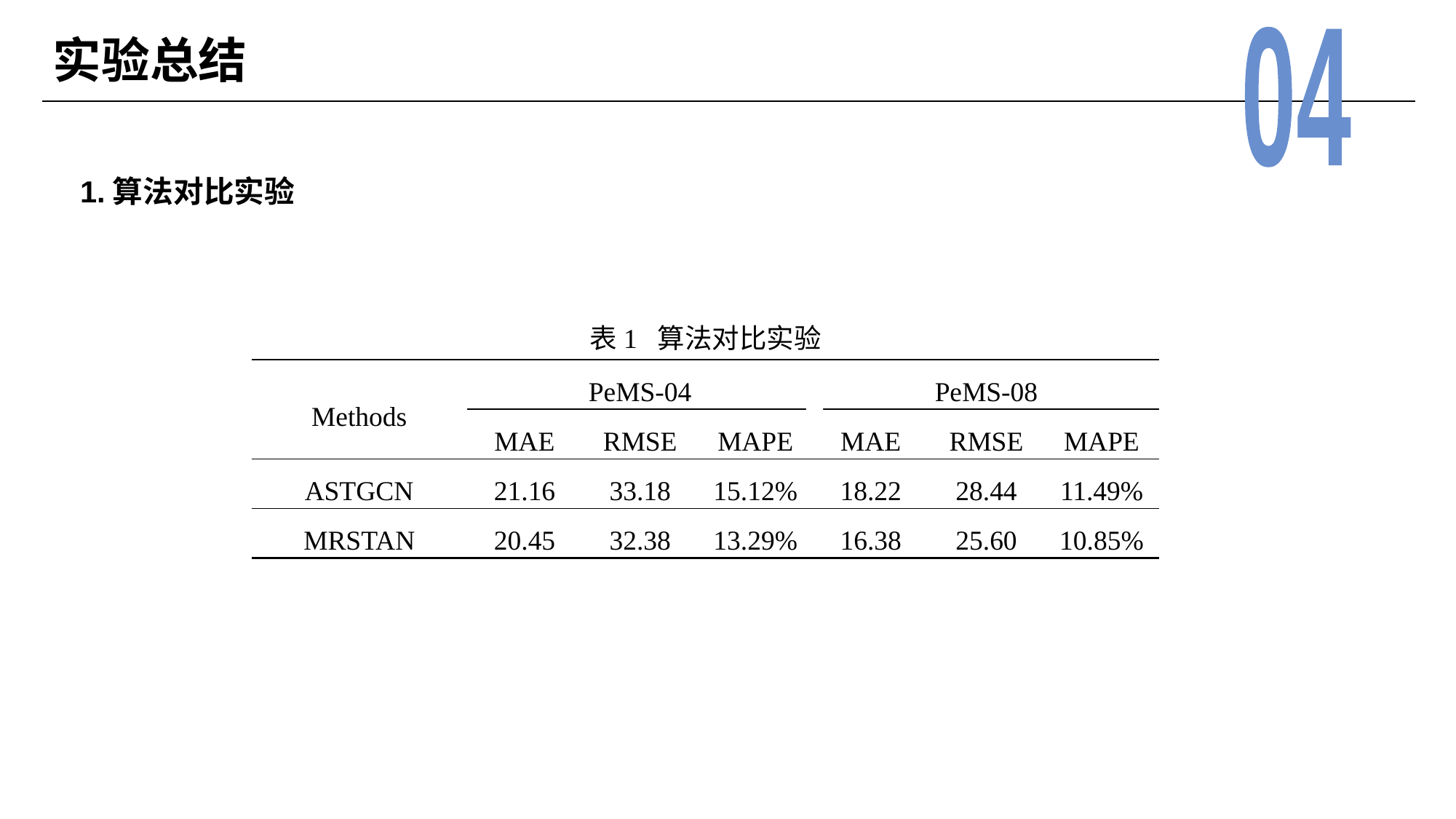

# 实验总结
04
1.算法对比实验
表1  算法对比实验

| Methods | PeMS-04 |  |  | PeMS-08 |  |  |
| --- | --- | --- | --- | --- | --- | --- |
|  | MAE | RMSE | MAPE | MAE | RMSE | MAPE |
| ASTGCN | 21.16 | 33.18 | 15.12% | 18.22 | 28.44 | 11.49% |
| MRSTAN | 20.45 | 32.38 | 13.29% | 16.38 | 25.60 | 10.85% |